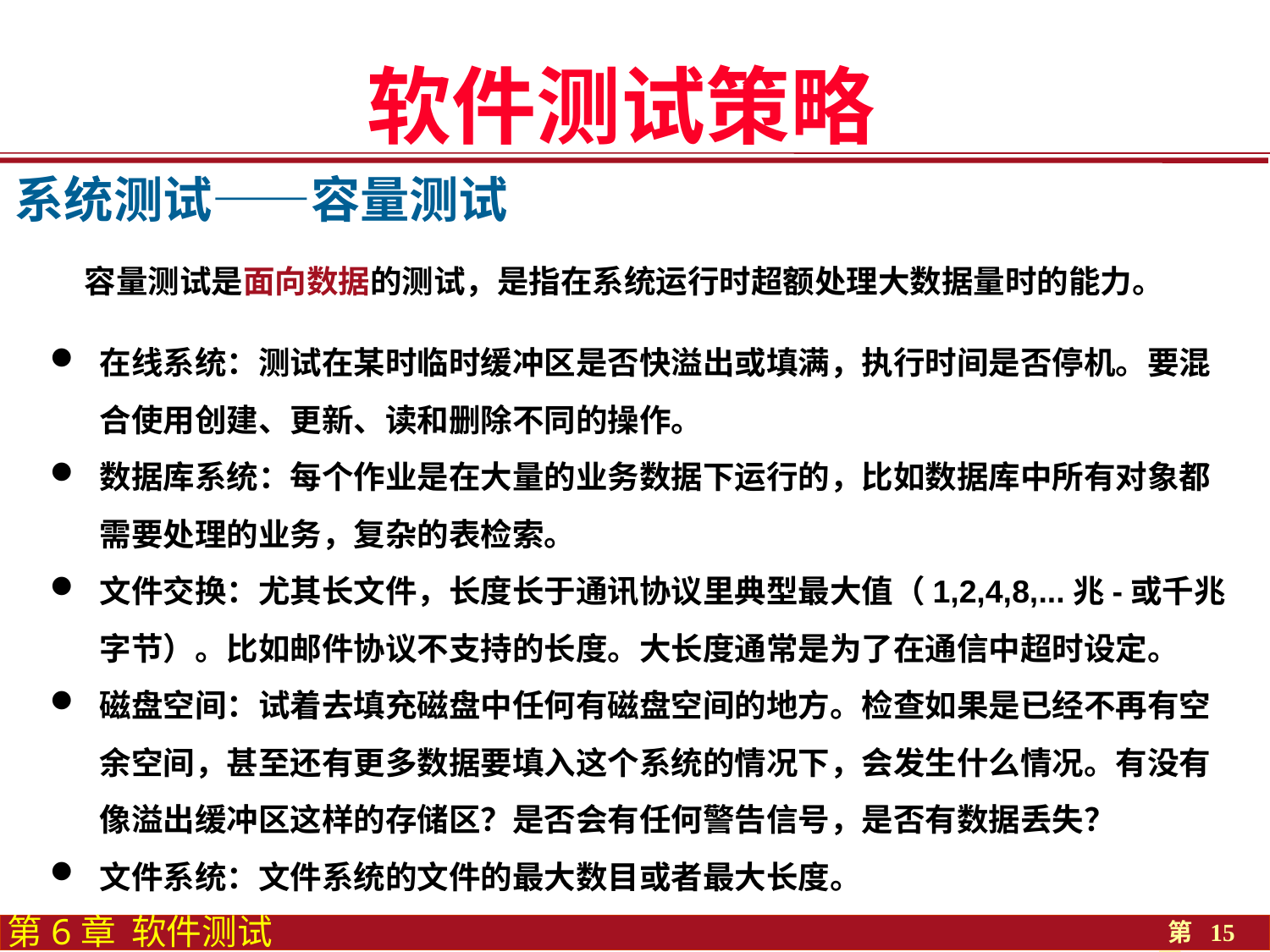

软件测试策略
# 系统测试——容量测试
        容量测试是面向数据的测试，是指在系统运行时超额处理大数据量时的能力。
在线系统：测试在某时临时缓冲区是否快溢出或填满，执行时间是否停机。要混合使用创建、更新、读和删除不同的操作。
数据库系统：每个作业是在大量的业务数据下运行的，比如数据库中所有对象都需要处理的业务，复杂的表检索。
文件交换：尤其长文件，长度长于通讯协议里典型最大值（1,2,4,8,...兆-或千兆字节）。比如邮件协议不支持的长度。大长度通常是为了在通信中超时设定。
磁盘空间：试着去填充磁盘中任何有磁盘空间的地方。检查如果是已经不再有空余空间，甚至还有更多数据要填入这个系统的情况下，会发生什么情况。有没有像溢出缓冲区这样的存储区？是否会有任何警告信号，是否有数据丢失？
文件系统：文件系统的文件的最大数目或者最大长度。